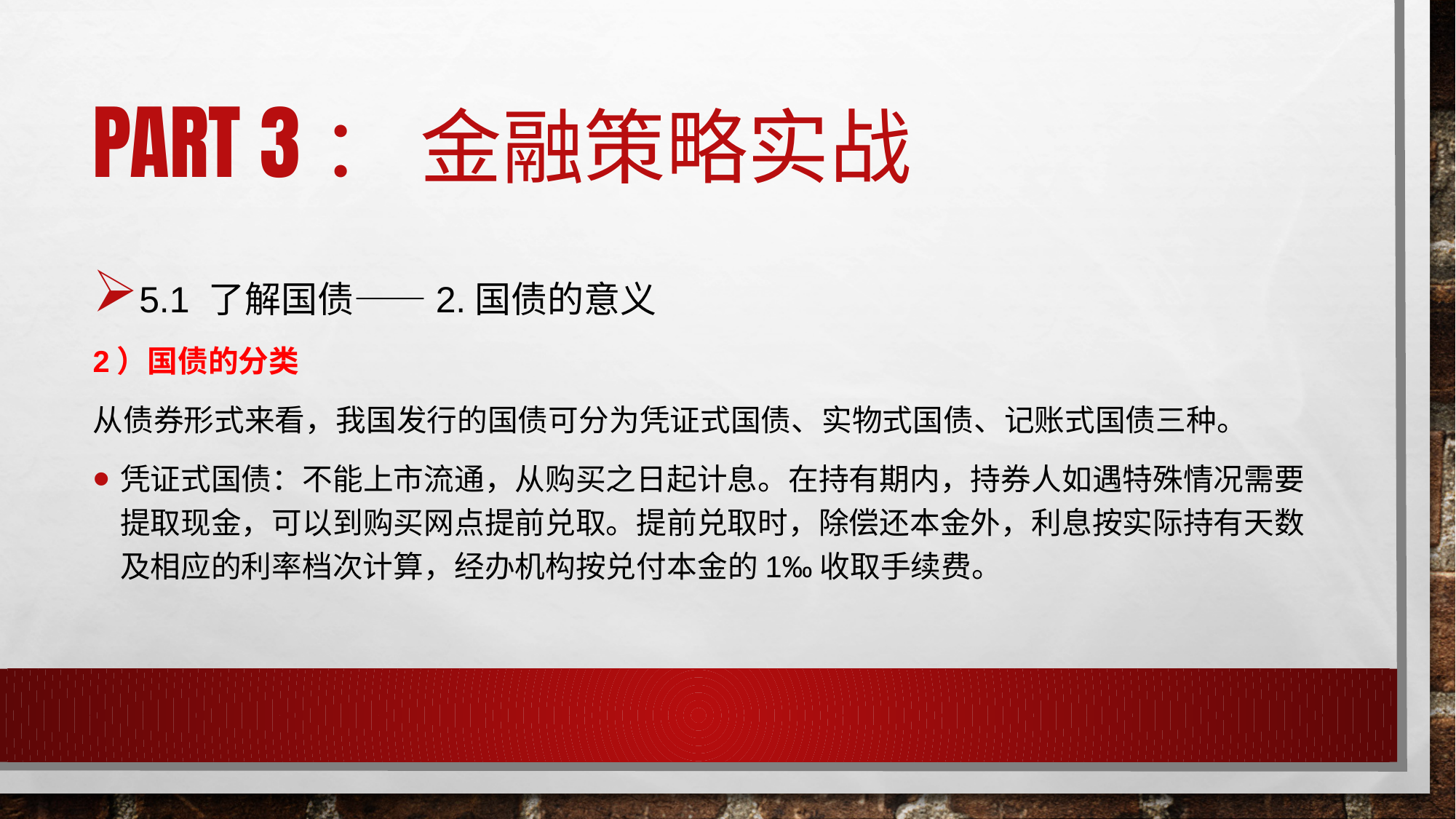

# Part 3： 金融策略实战
5.1 了解国债——2.国债的意义
2）国债的分类
从债券形式来看，我国发行的国债可分为凭证式国债、实物式国债、记账式国债三种。
凭证式国债：不能上市流通，从购买之日起计息。在持有期内，持券人如遇特殊情况需要提取现金，可以到购买网点提前兑取。提前兑取时，除偿还本金外，利息按实际持有天数及相应的利率档次计算，经办机构按兑付本金的1‰收取手续费。